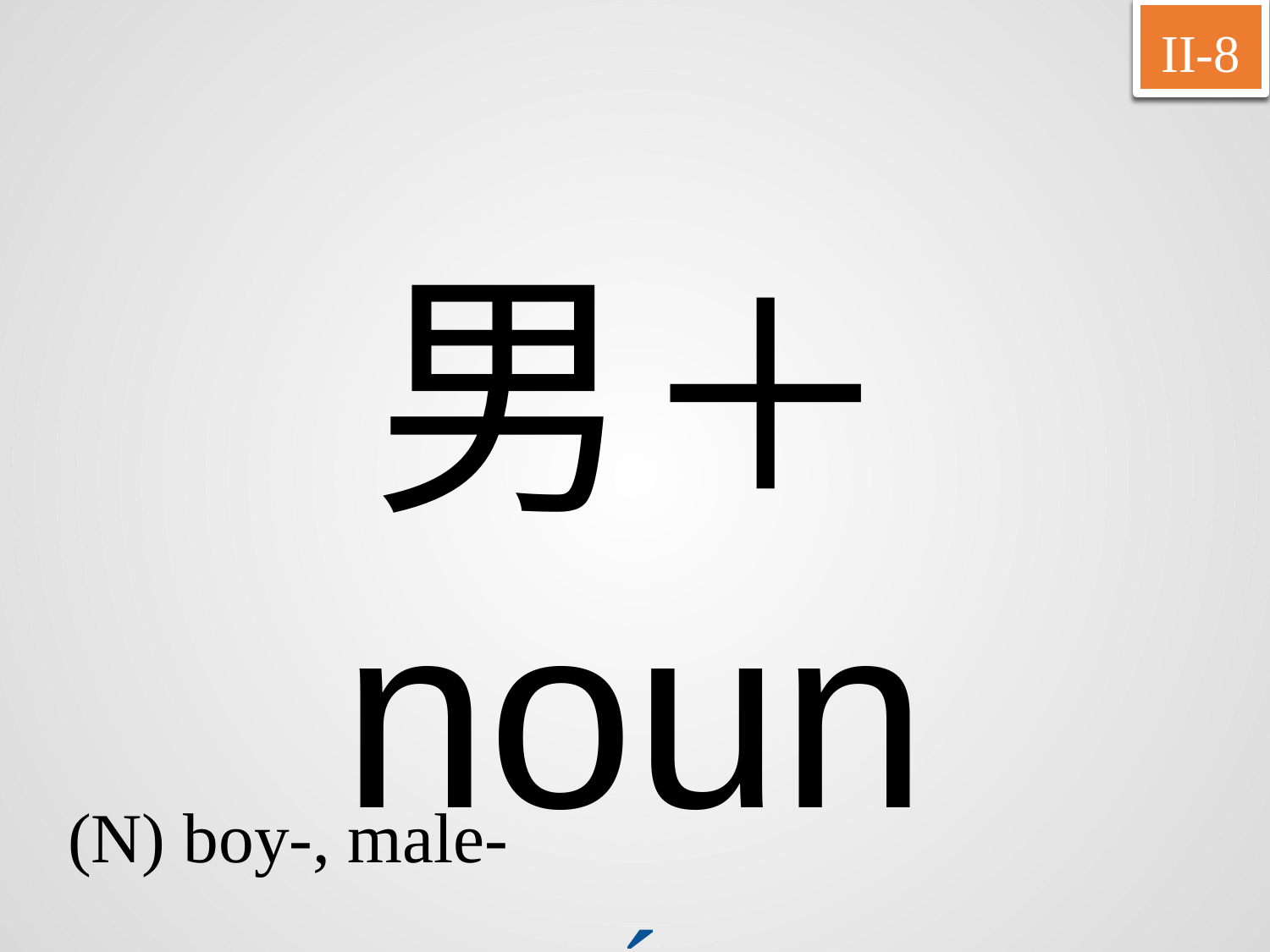

II-8
男＋ noun
nán
(N) boy-, male-